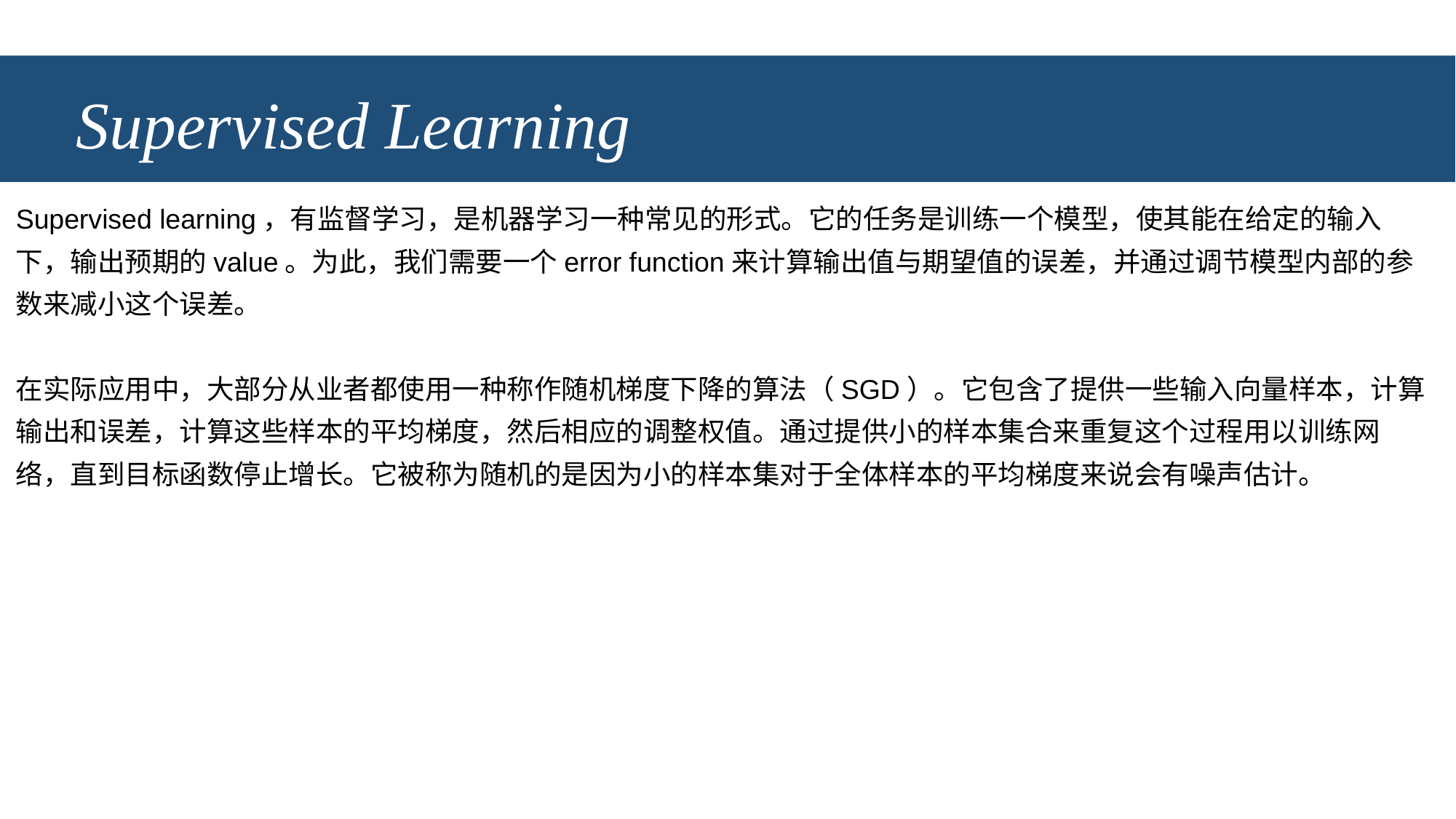

# Supervised Learning

Supervised learning，有监督学习，是机器学习一种常见的形式。它的任务是训练一个模型，使其能在给定的输入下，输出预期的value。为此，我们需要一个error function来计算输出值与期望值的误差，并通过调节模型内部的参数来减小这个误差。

在实际应用中，大部分从业者都使用一种称作随机梯度下降的算法（SGD）。它包含了提供一些输入向量样本，计算输出和误差，计算这些样本的平均梯度，然后相应的调整权值。通过提供小的样本集合来重复这个过程用以训练网络，直到目标函数停止增长。它被称为随机的是因为小的样本集对于全体样本的平均梯度来说会有噪声估计。
：
是：